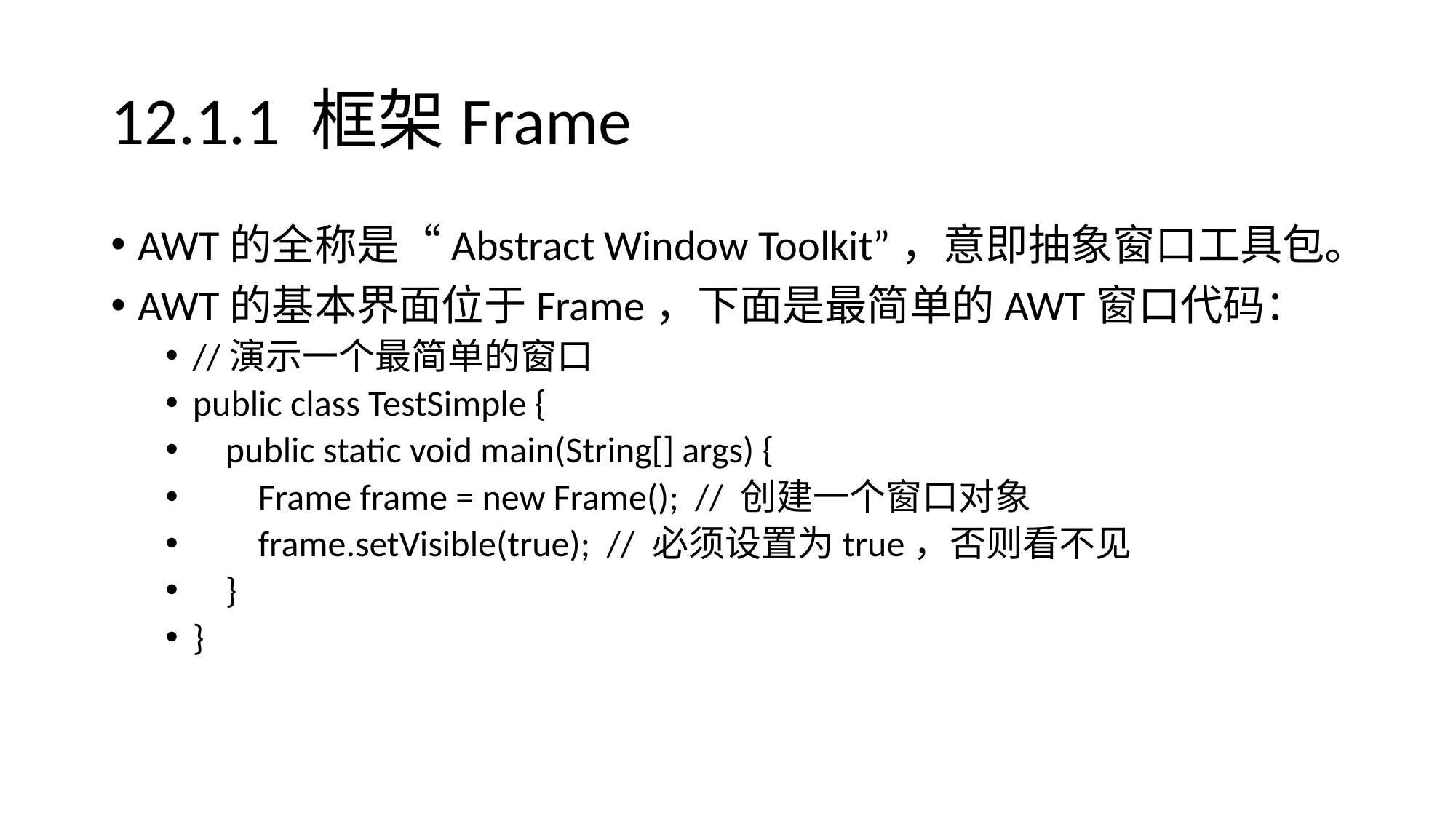

# 12.1.1 框架Frame
AWT的全称是“Abstract Window Toolkit”，意即抽象窗口工具包。
AWT的基本界面位于Frame，下面是最简单的AWT窗口代码：
//演示一个最简单的窗口
public class TestSimple {
    public static void main(String[] args) {
        Frame frame = new Frame();  // 创建一个窗口对象
        frame.setVisible(true);  // 必须设置为true，否则看不见
    }
}